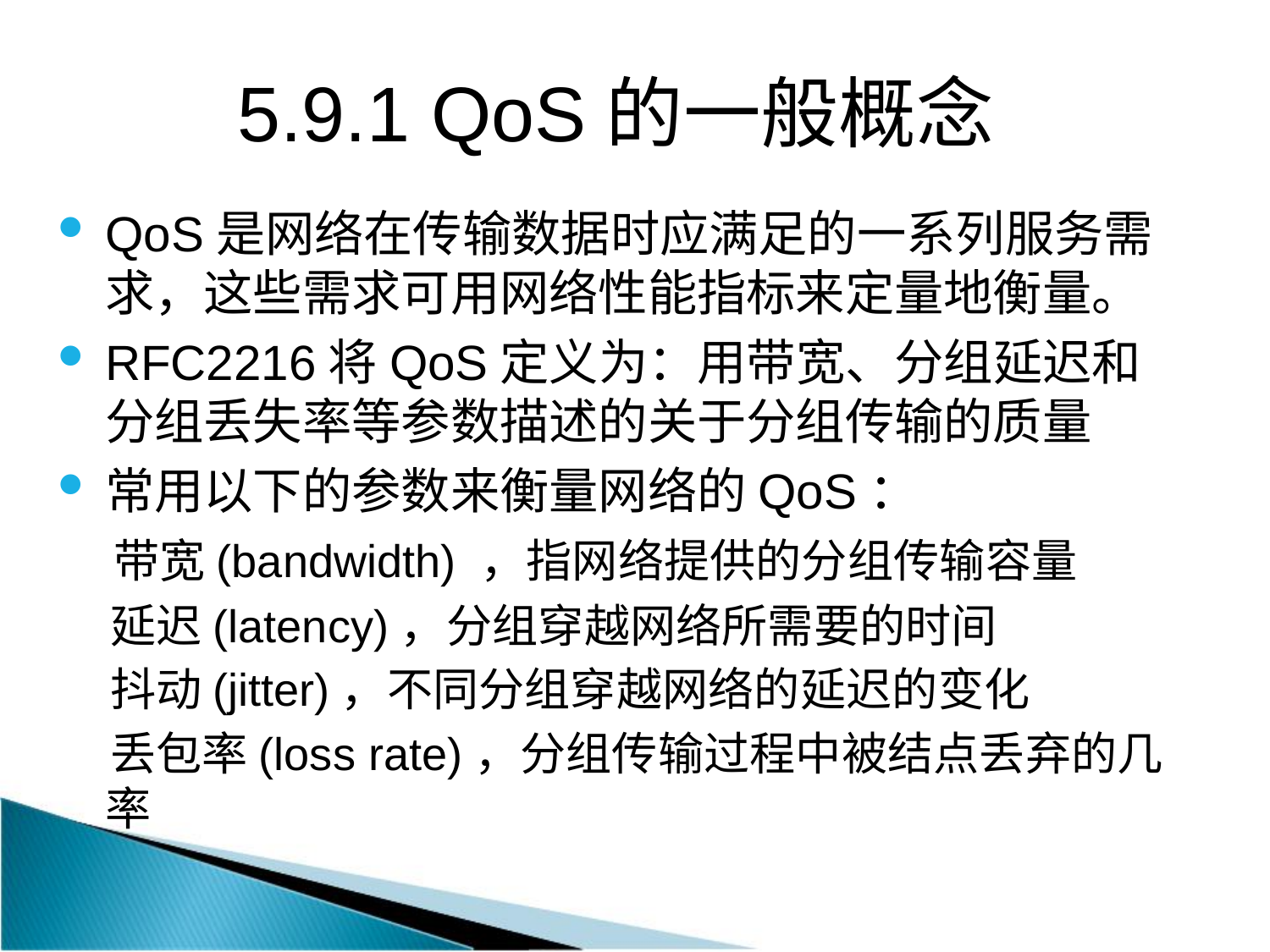

# 5.9.1 QoS的一般概念
QoS是网络在传输数据时应满足的一系列服务需求，这些需求可用网络性能指标来定量地衡量。
RFC2216将QoS定义为：用带宽、分组延迟和分组丢失率等参数描述的关于分组传输的质量
常用以下的参数来衡量网络的QoS：
    带宽(bandwidth) ，指网络提供的分组传输容量
    延迟(latency)，分组穿越网络所需要的时间
    抖动(jitter)，不同分组穿越网络的延迟的变化
    丢包率(loss rate)，分组传输过程中被结点丢弃的几率